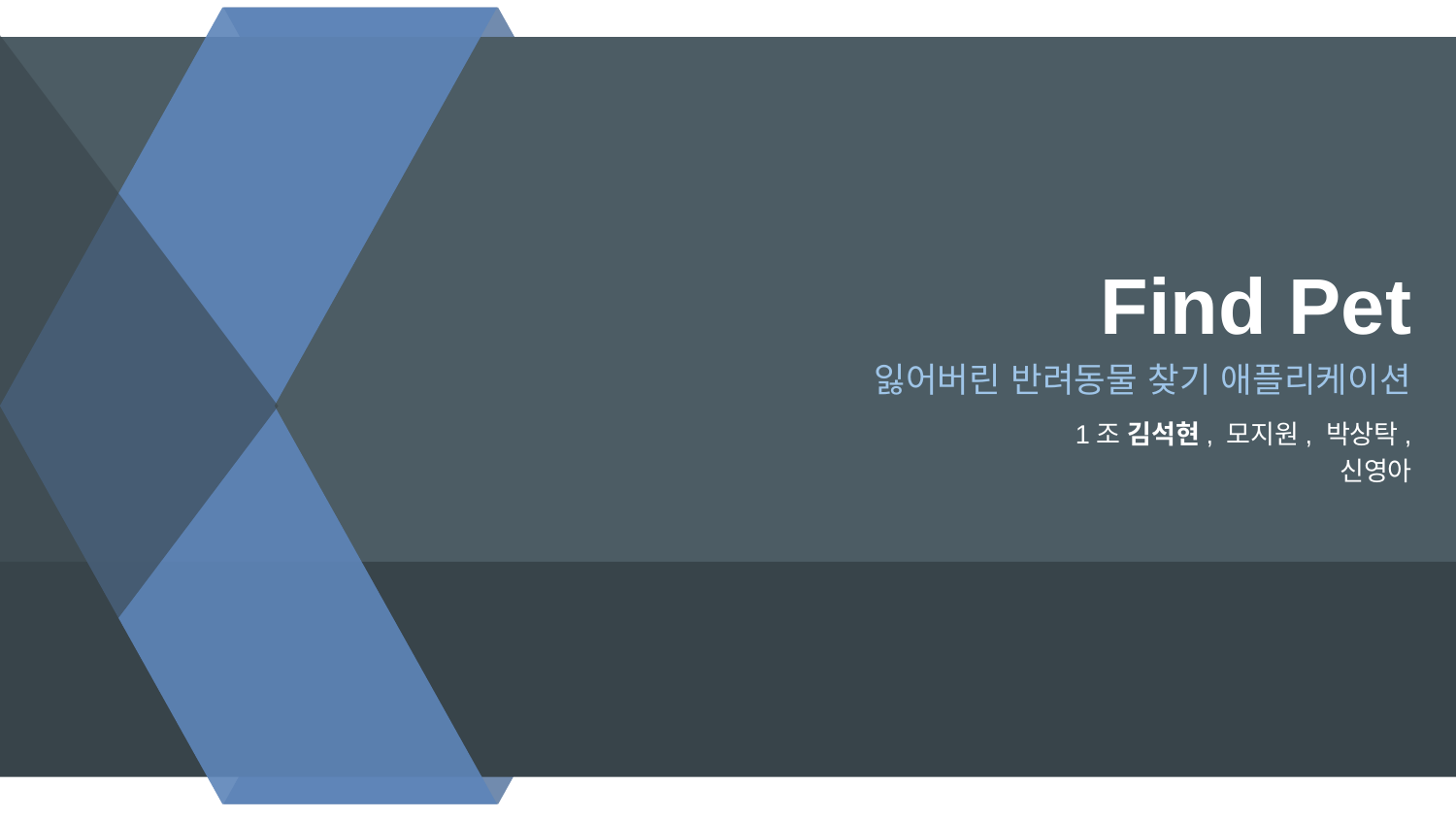

# Find Pet
잃어버린 반려동물 찾기 애플리케이션
1조 김석현, 모지원, 박상탁, 신영아